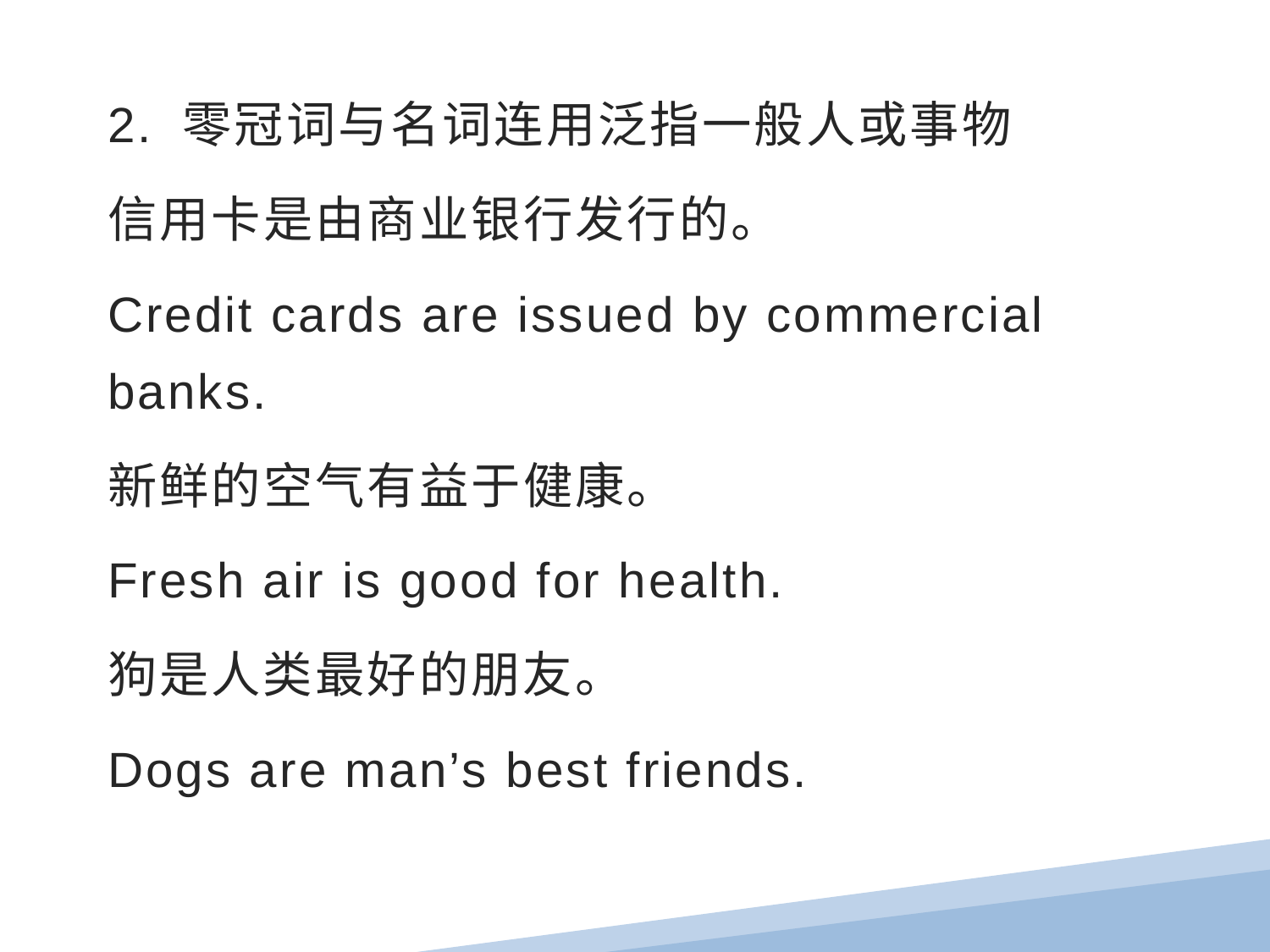

2. 零冠词与名词连用泛指一般人或事物
信用卡是由商业银行发行的。
Credit cards are issued by commercial banks.
新鲜的空气有益于健康。
Fresh air is good for health.
狗是人类最好的朋友。
Dogs are man’s best friends.